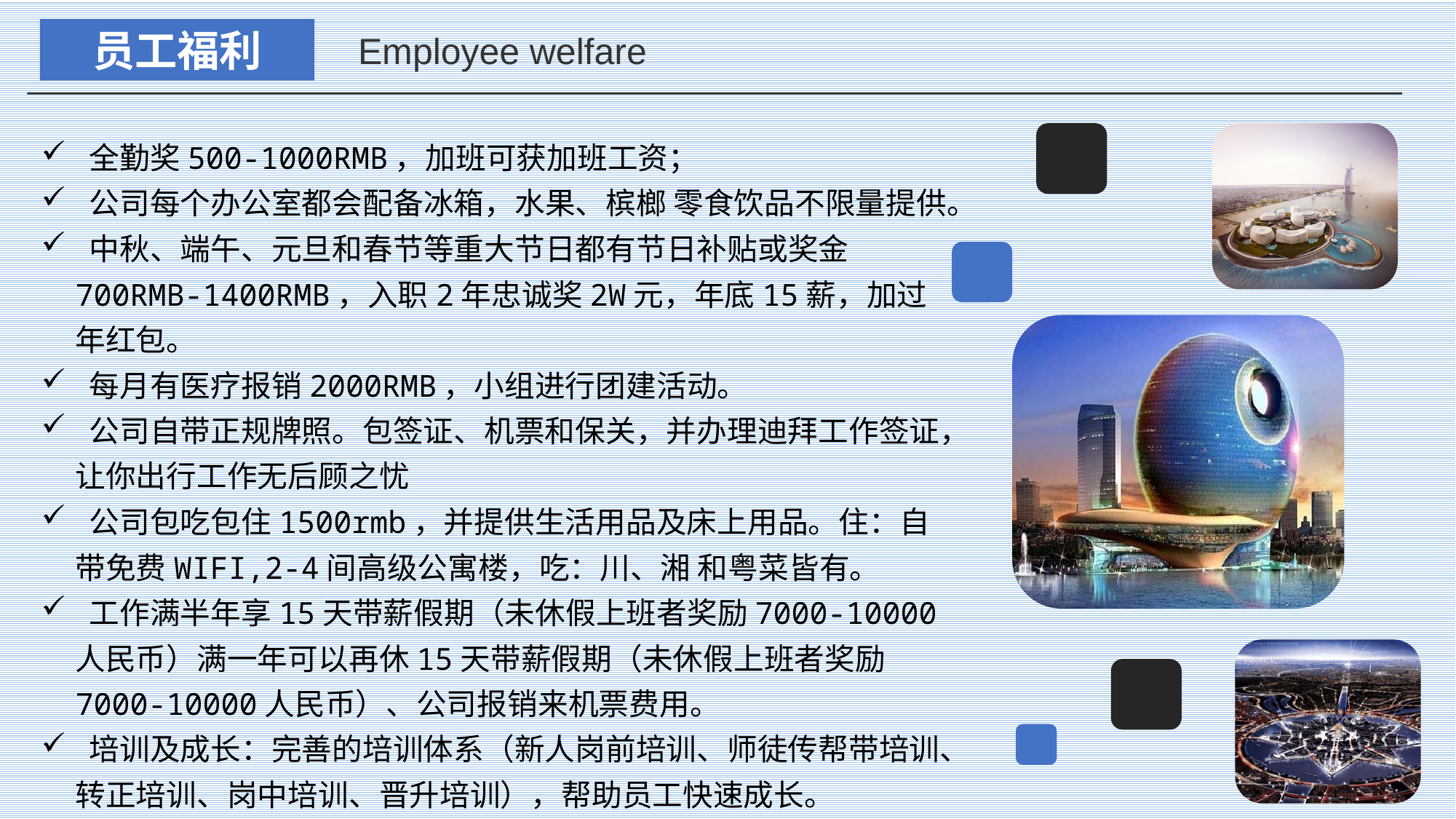

员工福利
Employee welfare

 全勤奖500-1000RMB，加班可获加班工资；
 公司每个办公室都会配备冰箱，水果、槟榔 零食饮品不限量提供。
 中秋、端午、元旦和春节等重大节日都有节日补贴或奖金700RMB-1400RMB，入职2年忠诚奖2W元，年底15薪，加过年红包。
 每月有医疗报销2000RMB，小组进行团建活动。
 公司自带正规牌照。包签证、机票和保关，并办理迪拜工作签证，让你出行工作无后顾之忧
 公司包吃包住1500rmb，并提供生活用品及床上用品。住：自带免费WIFI,2-4间高级公寓楼，吃：川、湘 和粤菜皆有。
 工作满半年享15天带薪假期（未休假上班者奖励7000-10000人民币）满一年可以再休15天带薪假期（未休假上班者奖励7000-10000人民币）、公司报销来机票费用。
 培训及成长：完善的培训体系（新人岗前培训、师徒传帮带培训、转正培训、岗中培训、晋升培训），帮助员工快速成长。